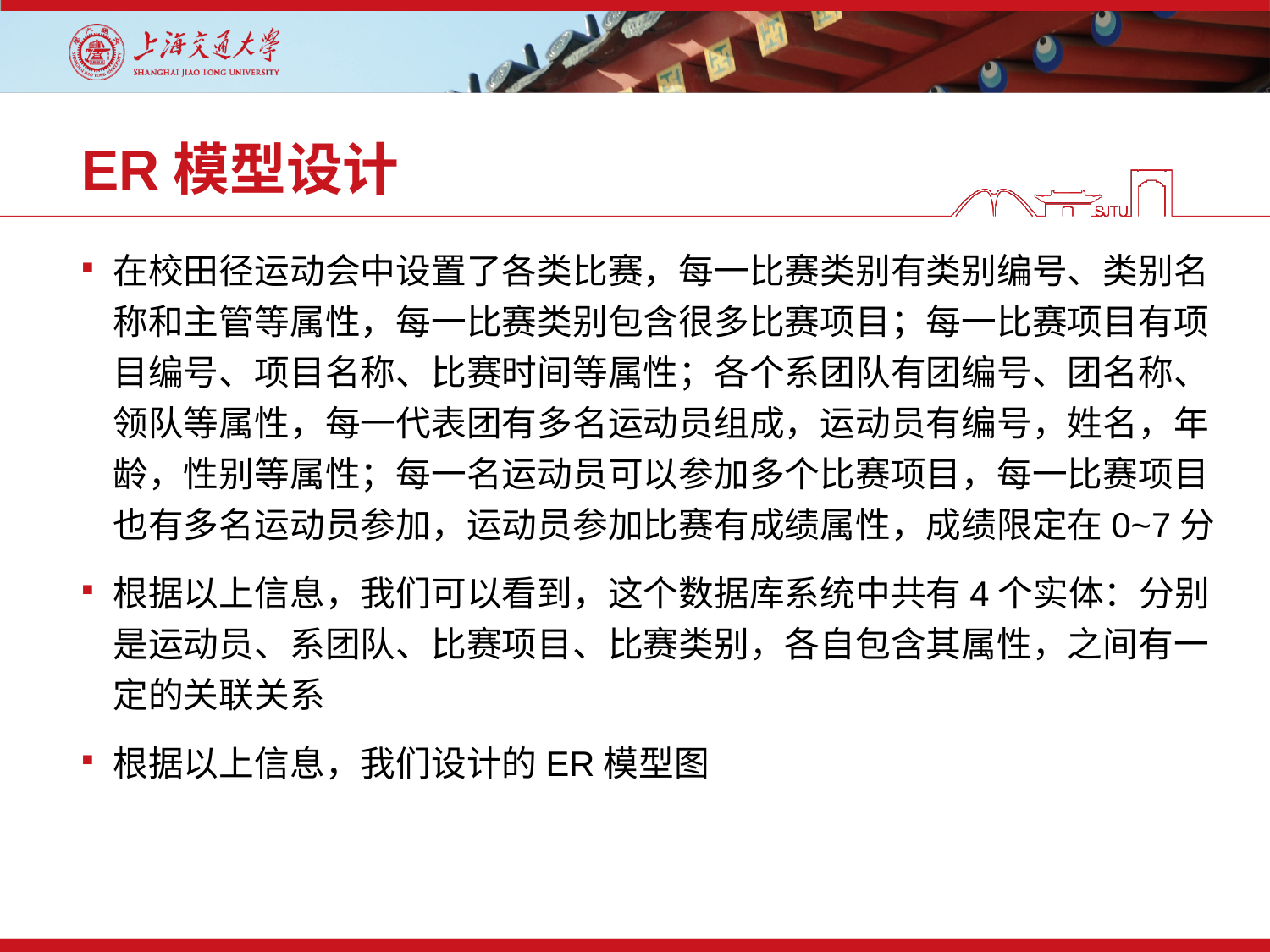

# ER模型设计
在校田径运动会中设置了各类比赛，每一比赛类别有类别编号、类别名称和主管等属性，每一比赛类别包含很多比赛项目；每一比赛项目有项目编号、项目名称、比赛时间等属性；各个系团队有团编号、团名称、领队等属性，每一代表团有多名运动员组成，运动员有编号，姓名，年龄，性别等属性；每一名运动员可以参加多个比赛项目，每一比赛项目也有多名运动员参加，运动员参加比赛有成绩属性，成绩限定在0~7分
根据以上信息，我们可以看到，这个数据库系统中共有4个实体：分别是运动员、系团队、比赛项目、比赛类别，各自包含其属性，之间有一定的关联关系
根据以上信息，我们设计的ER模型图